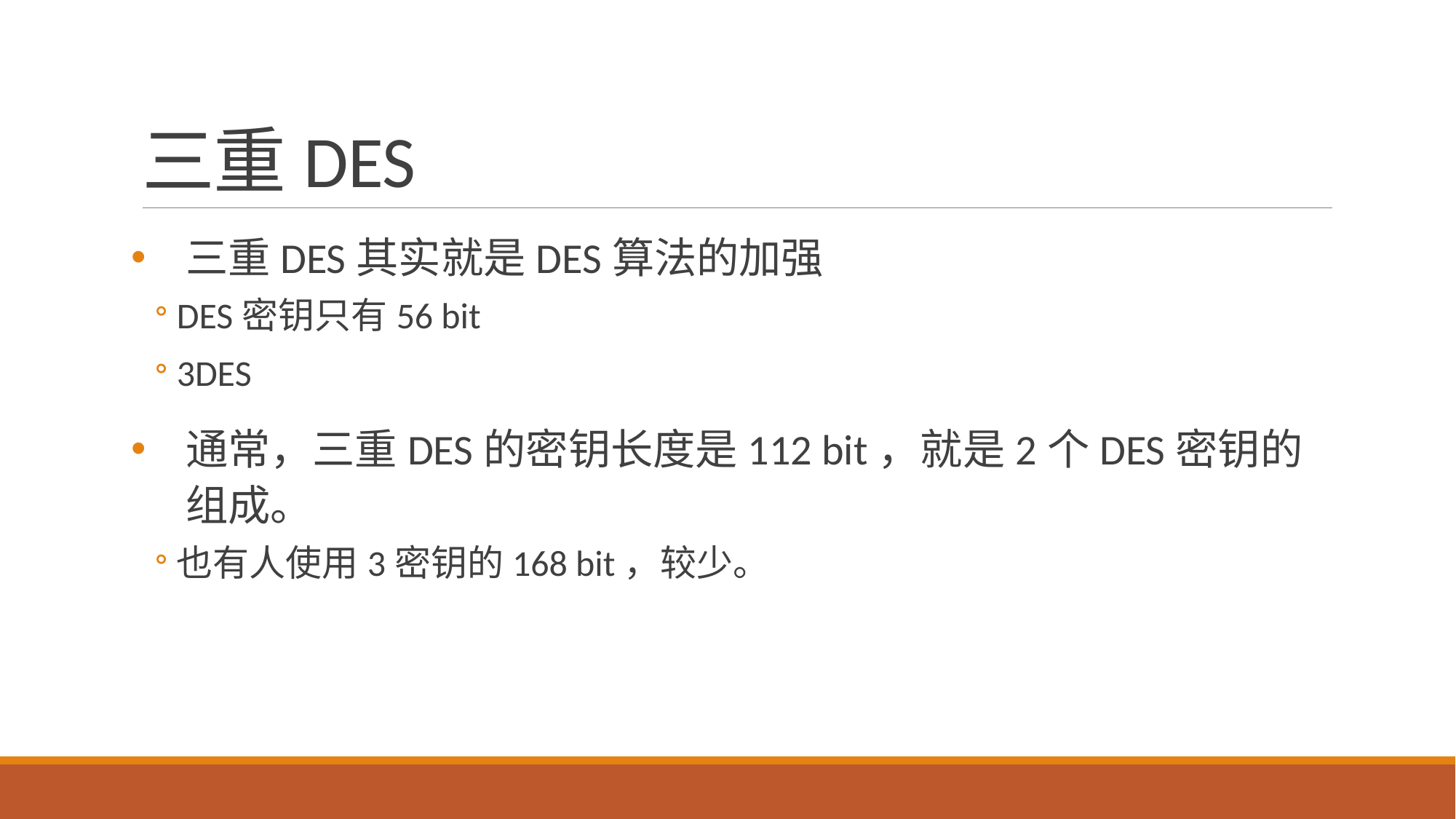

# 三重DES
三重DES其实就是DES算法的加强
DES密钥只有56 bit
3DES
通常，三重DES的密钥长度是112 bit，就是2个DES密钥的组成。
也有人使用3密钥的168 bit，较少。
38